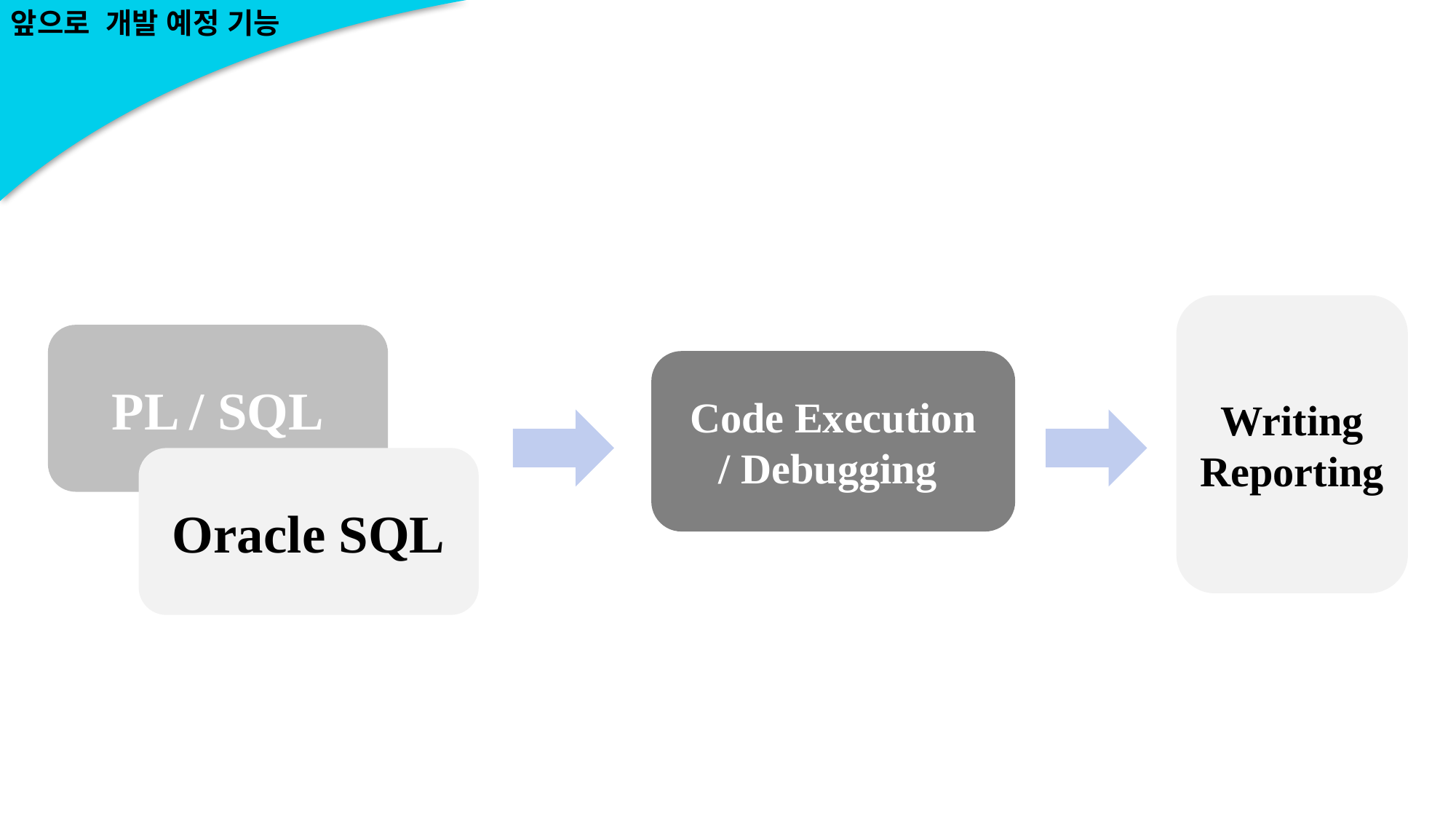

앞으로  개발 예정 기능
Writing
Reporting
PL / SQL
Code Execution
/ Debugging

Oracle SQL